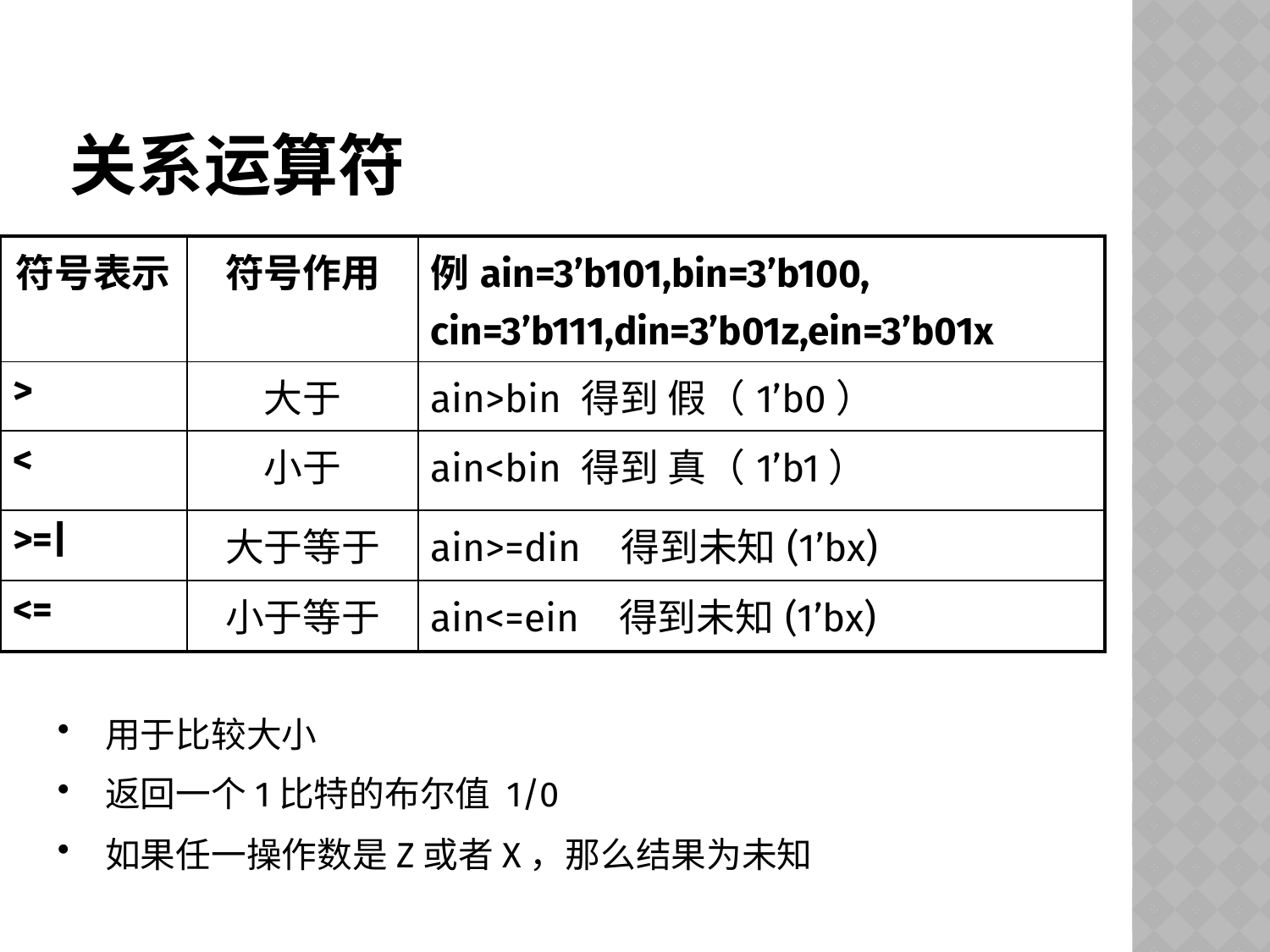

# 关系运算符
| 符号表示 | 符号作用 | 例ain=3’b101,bin=3’b100, cin=3’b111,din=3’b01z,ein=3’b01x |
| --- | --- | --- |
| > | 大于 | ain>bin 得到 假（1’b0） |
| < | 小于 | ain<bin 得到 真（1’b1） |
| >=| | 大于等于 | ain>=din 得到未知(1’bx) |
| <= | 小于等于 | ain<=ein 得到未知(1’bx) |
用于比较大小
返回一个1比特的布尔值 1/0
如果任一操作数是Z或者X，那么结果为未知